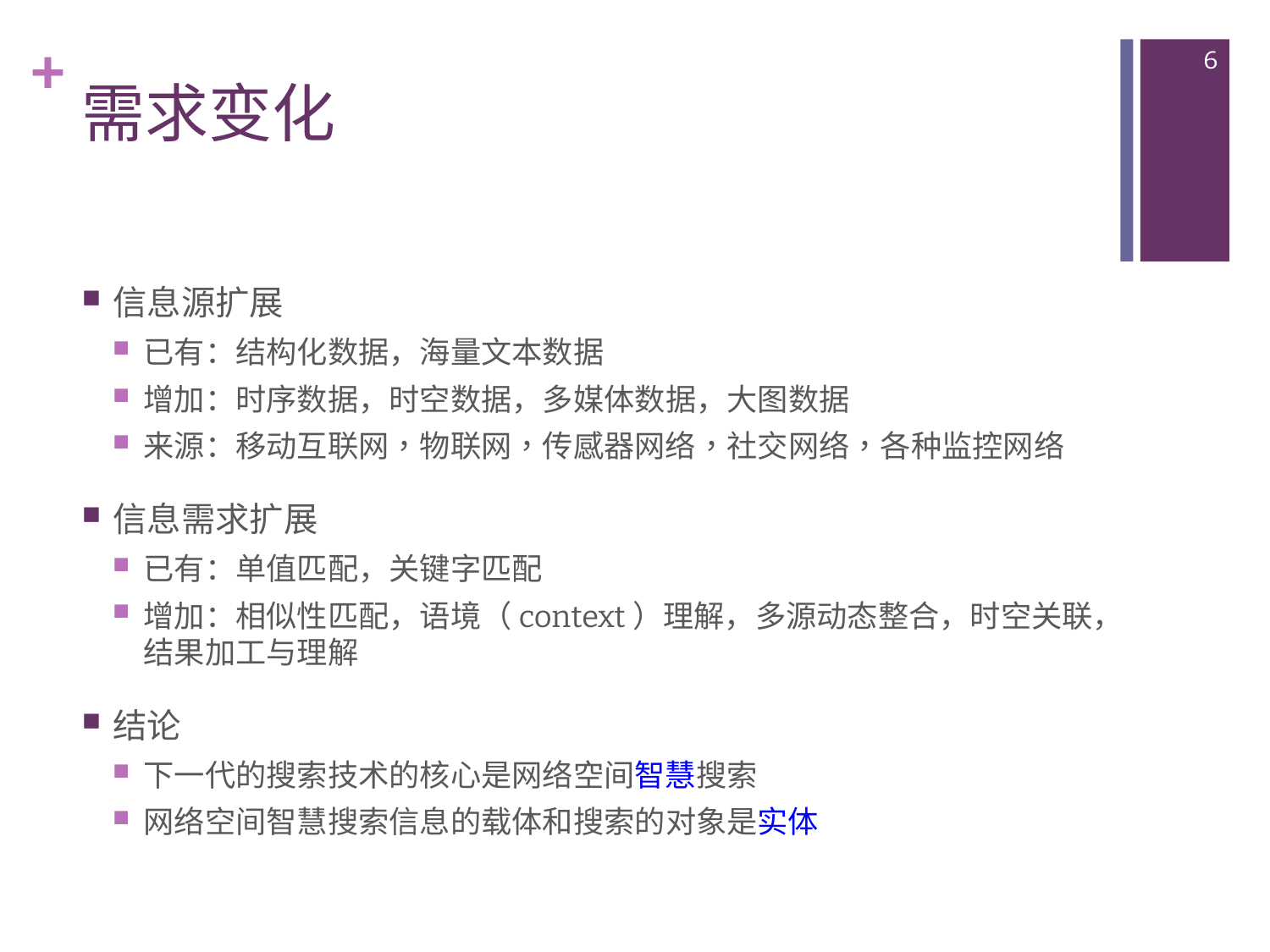

6
# 需求变化
信息源扩展
已有：结构化数据，海量文本数据
增加：时序数据，时空数据，多媒体数据，大图数据
来源：移动互联网，物联网，传感器网络，社交网络，各种监控网络
信息需求扩展
已有：单值匹配，关键字匹配
增加：相似性匹配，语境（context）理解，多源动态整合，时空关联，结果加工与理解
结论
下一代的搜索技术的核心是网络空间智慧搜索
网络空间智慧搜索信息的载体和搜索的对象是实体